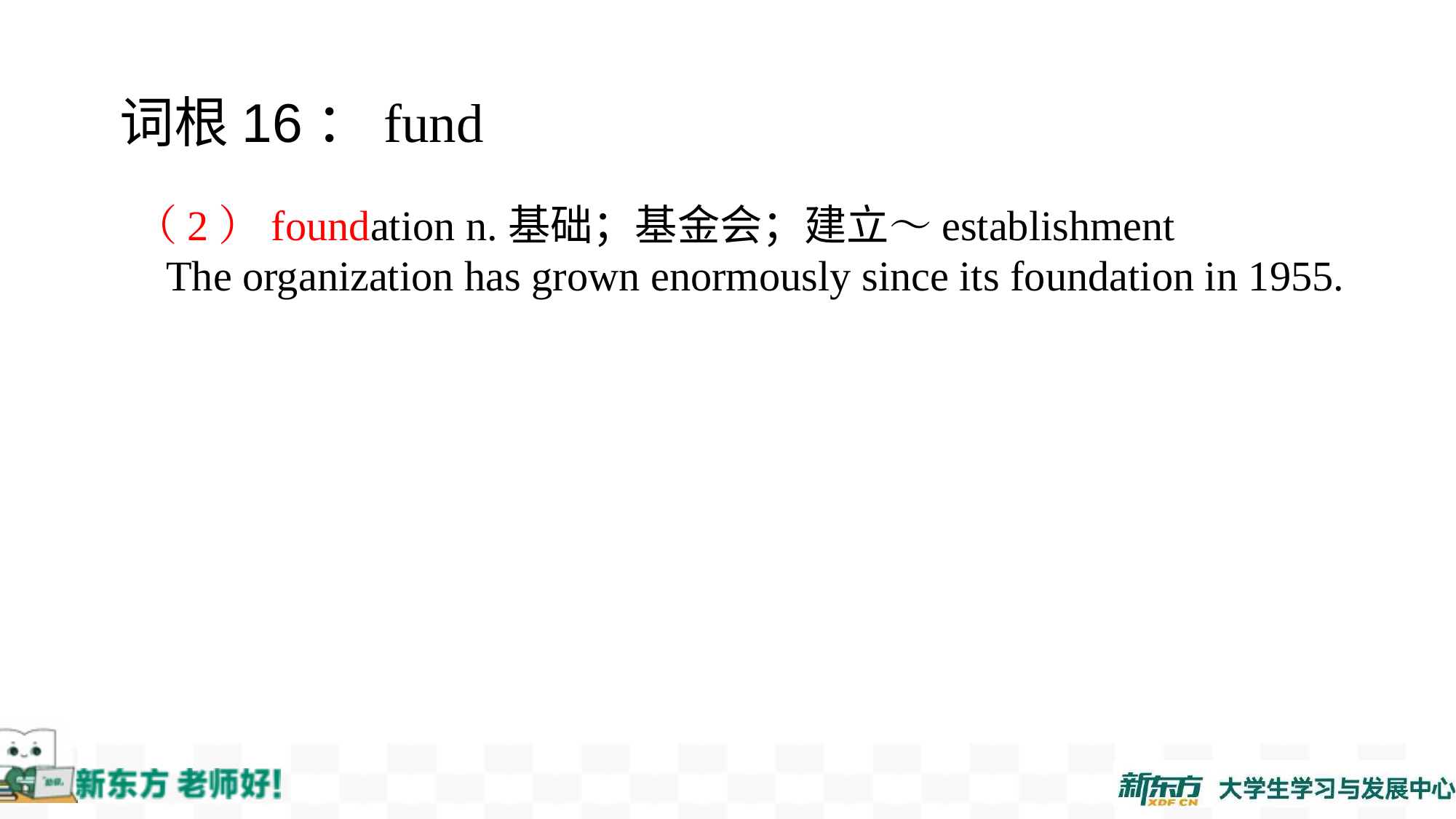

词根16：fund
（2）foundation n.基础；基金会；建立～establishment
   The organization has grown enormously since its foundation in 1955.